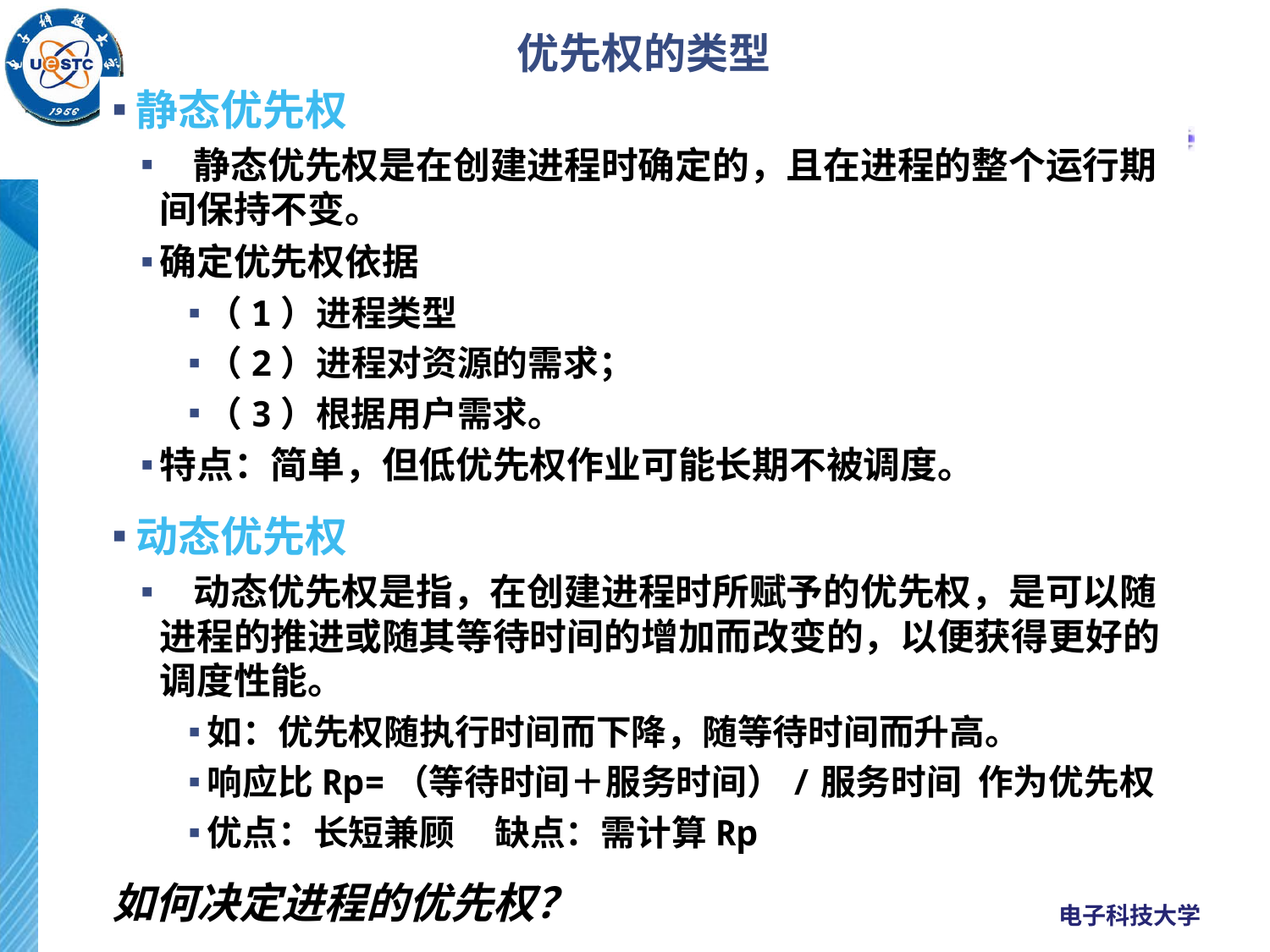

# 优先权的类型
静态优先权
   静态优先权是在创建进程时确定的，且在进程的整个运行期间保持不变。
确定优先权依据
（1）进程类型
（2）进程对资源的需求；
（3）根据用户需求。
特点：简单，但低优先权作业可能长期不被调度。
动态优先权
   动态优先权是指，在创建进程时所赋予的优先权，是可以随进程的推进或随其等待时间的增加而改变的，以便获得更好的调度性能。
如：优先权随执行时间而下降，随等待时间而升高。
响应比Rp=（等待时间＋服务时间）/服务时间  作为优先权
优点：长短兼顾     缺点：需计算Rp
如何决定进程的优先权？